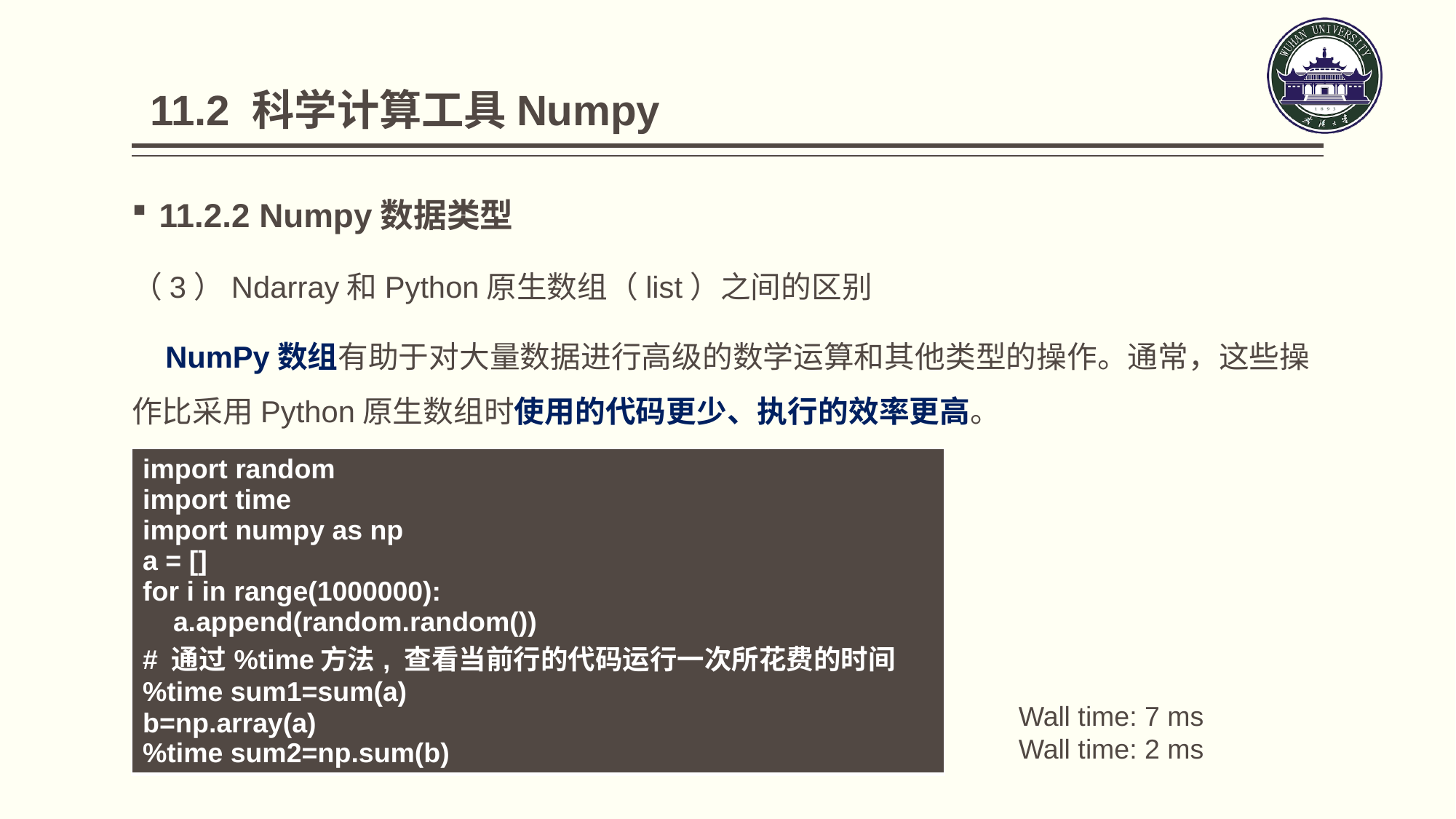

11.2 科学计算工具Numpy
11.2.2 Numpy数据类型
（3）Ndarray和Python原生数组（list）之间的区别
    NumPy数组有助于对大量数据进行高级的数学运算和其他类型的操作。通常，这些操作比采用Python原生数组时使用的代码更少、执行的效率更高。

| import random import time import numpy as np a = [] for i in range(1000000): a.append(random.random()) # 通过%time方法, 查看当前行的代码运行一次所花费的时间 %time sum1=sum(a) b=np.array(a) %time sum2=np.sum(b) |
| --- |
Wall time: 7 ms
Wall time: 2 ms